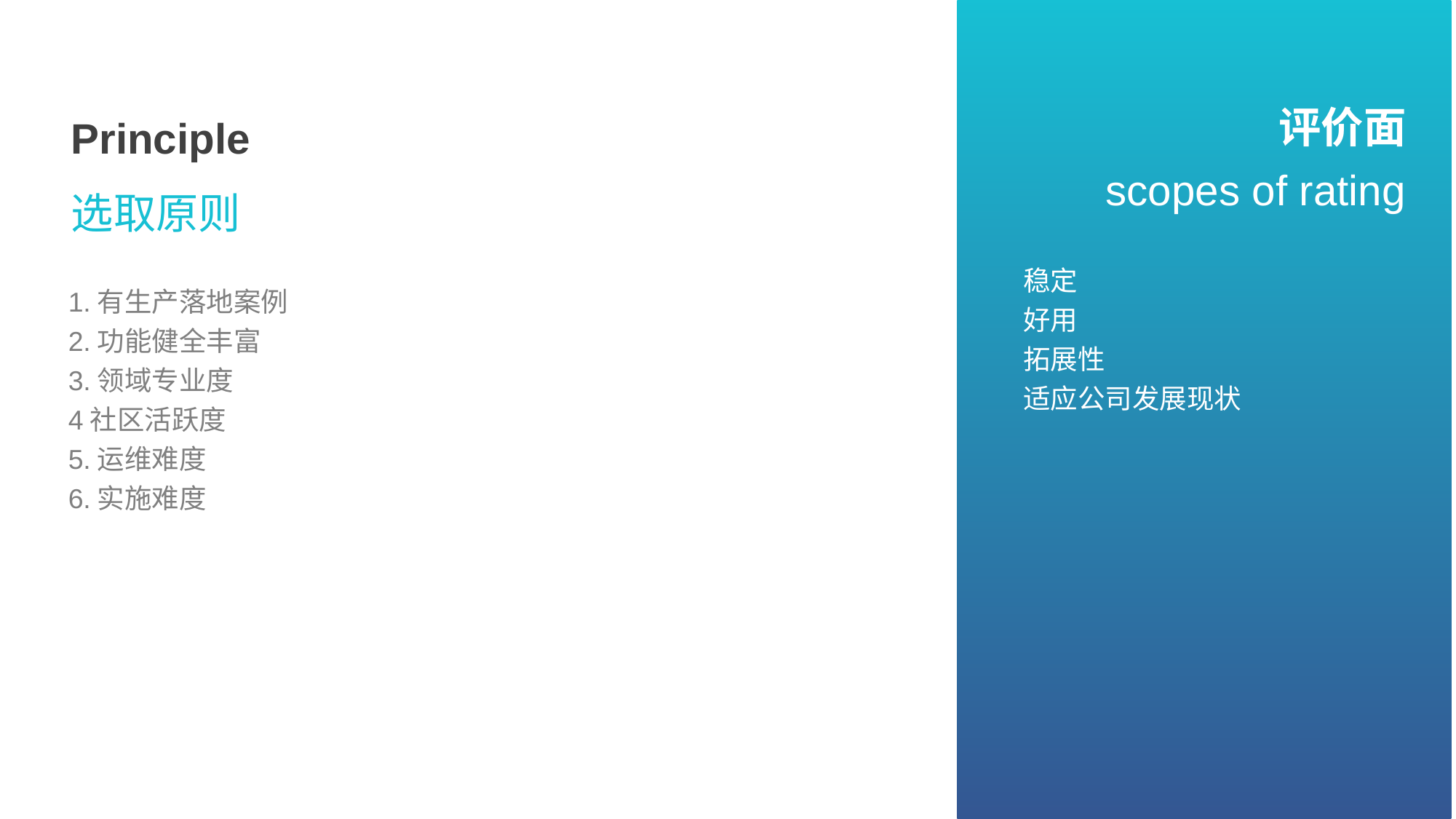

评价面
Principle
scopes of rating
选取原则
稳定
好用
拓展性
适应公司发展现状
1.有生产落地案例
2.功能健全丰富
3.领域专业度
4社区活跃度
5.运维难度
6.实施难度